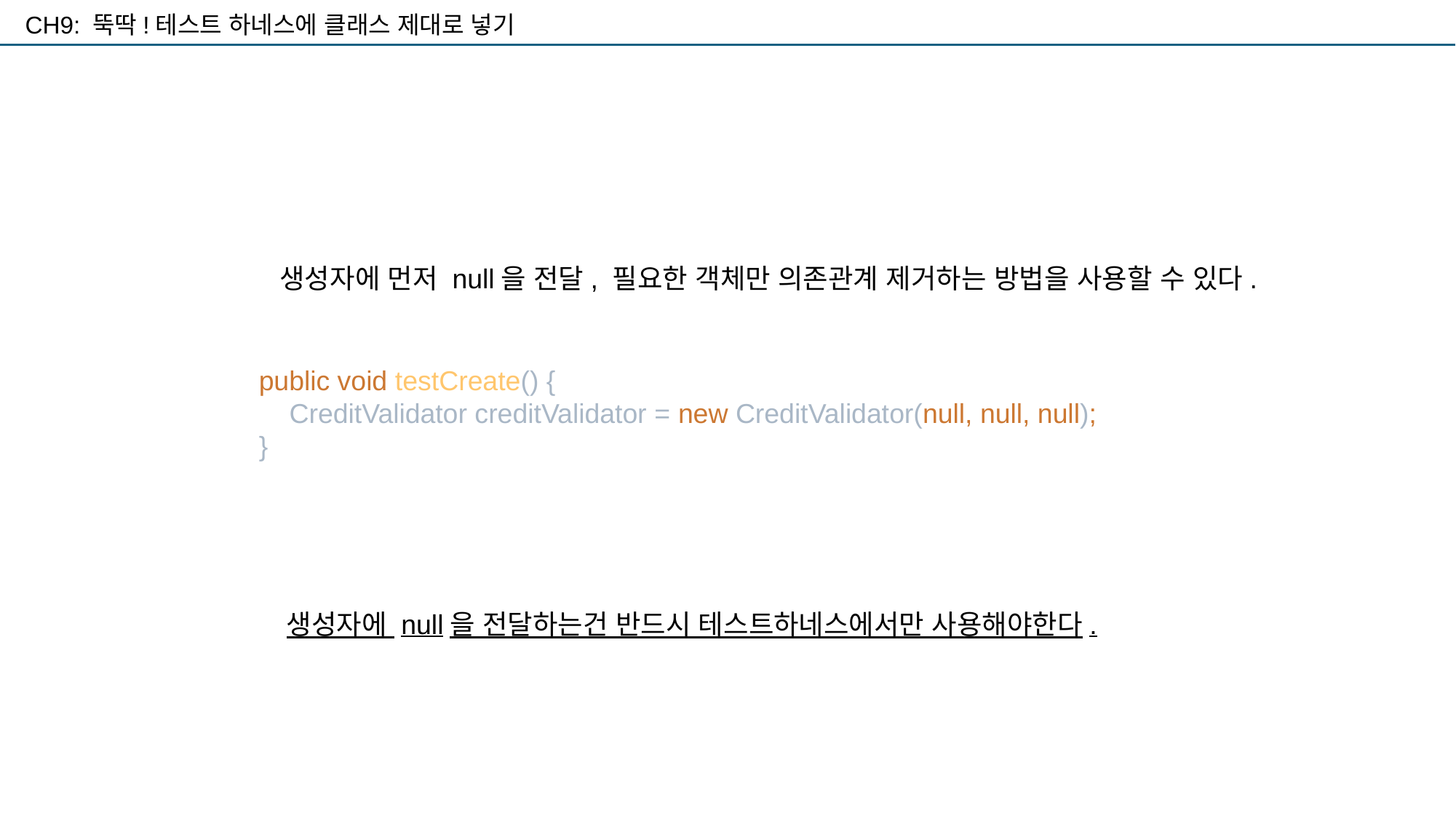

CH9: 뚝딱!테스트 하네스에 클래스 제대로 넣기
생성자에 먼저 null을 전달, 필요한 객체만 의존관계 제거하는 방법을 사용할 수 있다.
public void testCreate() {
    CreditValidator creditValidator = new CreditValidator(null, null, null);
}
생성자에 null을 전달하는건 반드시 테스트하네스에서만 사용해야한다.